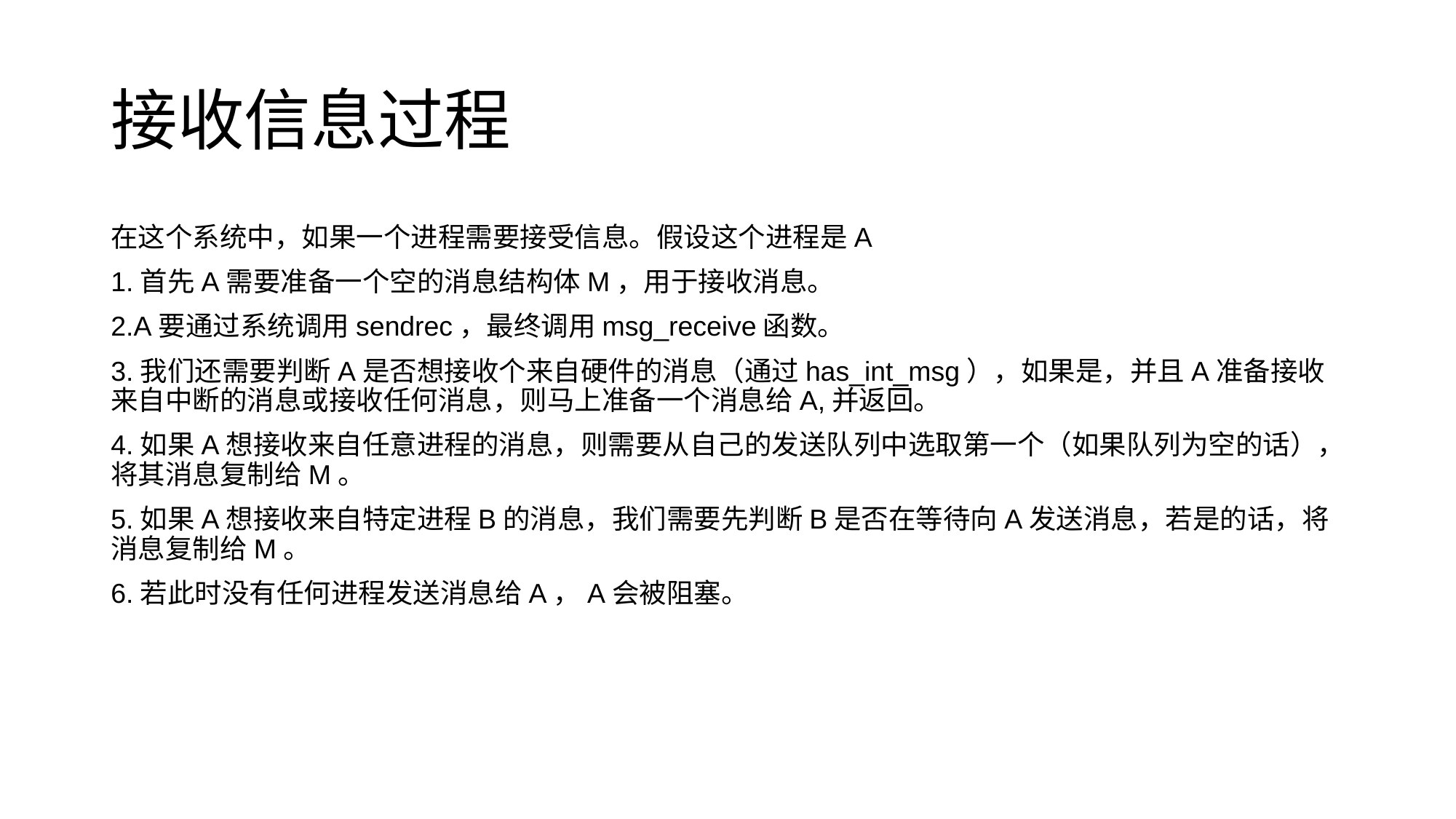

# 接收信息过程
在这个系统中，如果一个进程需要接受信息。假设这个进程是A
1.首先A需要准备一个空的消息结构体M，用于接收消息。
2.A要通过系统调用sendrec，最终调用msg_receive函数。
3.我们还需要判断A是否想接收个来自硬件的消息（通过has_int_msg），如果是，并且A准备接收来自中断的消息或接收任何消息，则马上准备一个消息给A,并返回。
4.如果A想接收来自任意进程的消息，则需要从自己的发送队列中选取第一个（如果队列为空的话），将其消息复制给M。
5.如果A想接收来自特定进程B的消息，我们需要先判断B是否在等待向A发送消息，若是的话，将消息复制给M。
6.若此时没有任何进程发送消息给A，A会被阻塞。